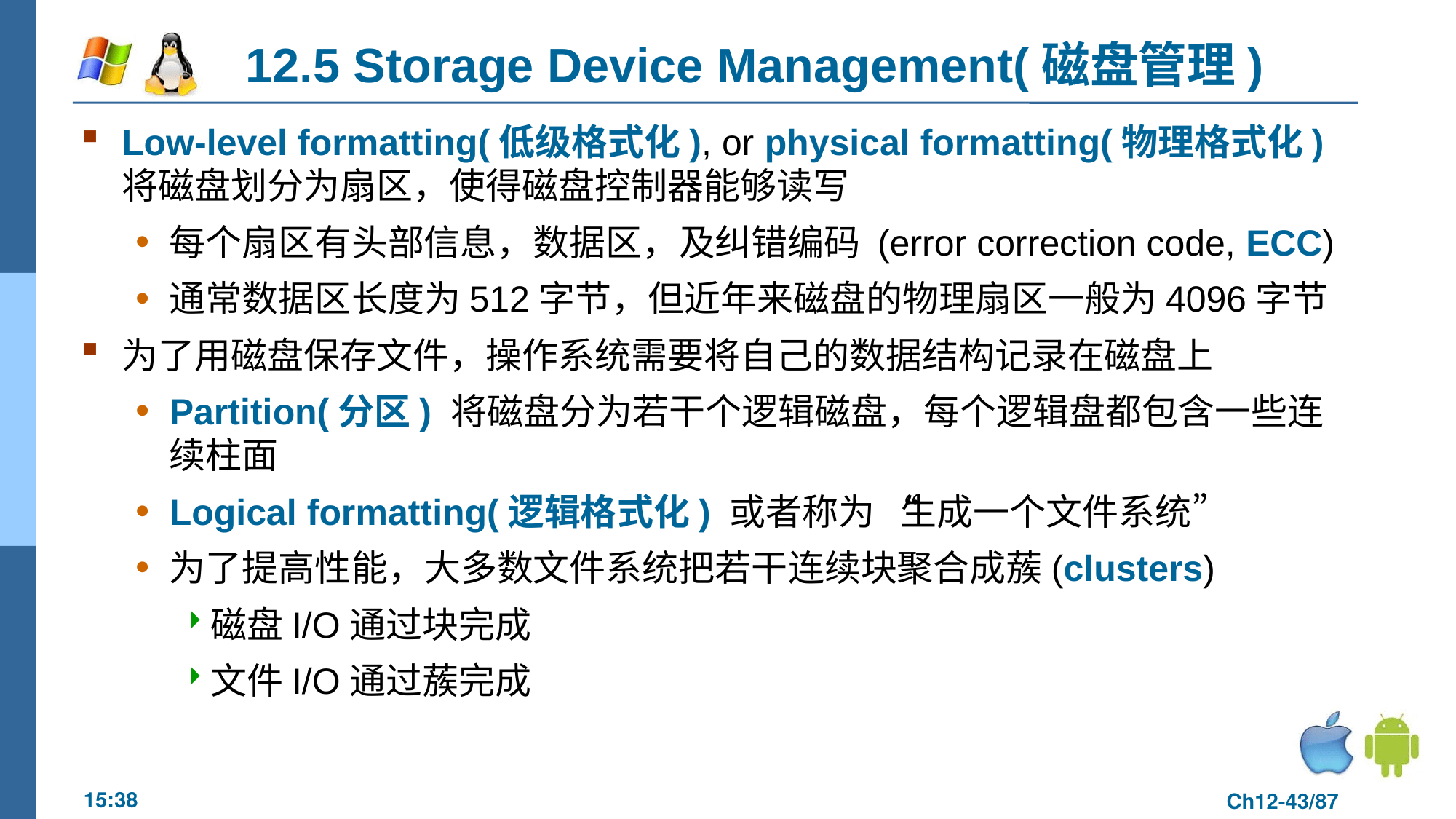

# 12.5 Storage Device Management(磁盘管理)
Low-level formatting(低级格式化), or physical formatting(物理格式化) 将磁盘划分为扇区，使得磁盘控制器能够读写
每个扇区有头部信息，数据区，及纠错编码 (error correction code, ECC)
通常数据区长度为512字节，但近年来磁盘的物理扇区一般为4096字节
为了用磁盘保存文件，操作系统需要将自己的数据结构记录在磁盘上
Partition(分区) 将磁盘分为若干个逻辑磁盘，每个逻辑盘都包含一些连续柱面
Logical formatting(逻辑格式化) 或者称为 “生成一个文件系统”
为了提高性能，大多数文件系统把若干连续块聚合成蔟(clusters)
磁盘I/O通过块完成
文件I/O通过蔟完成